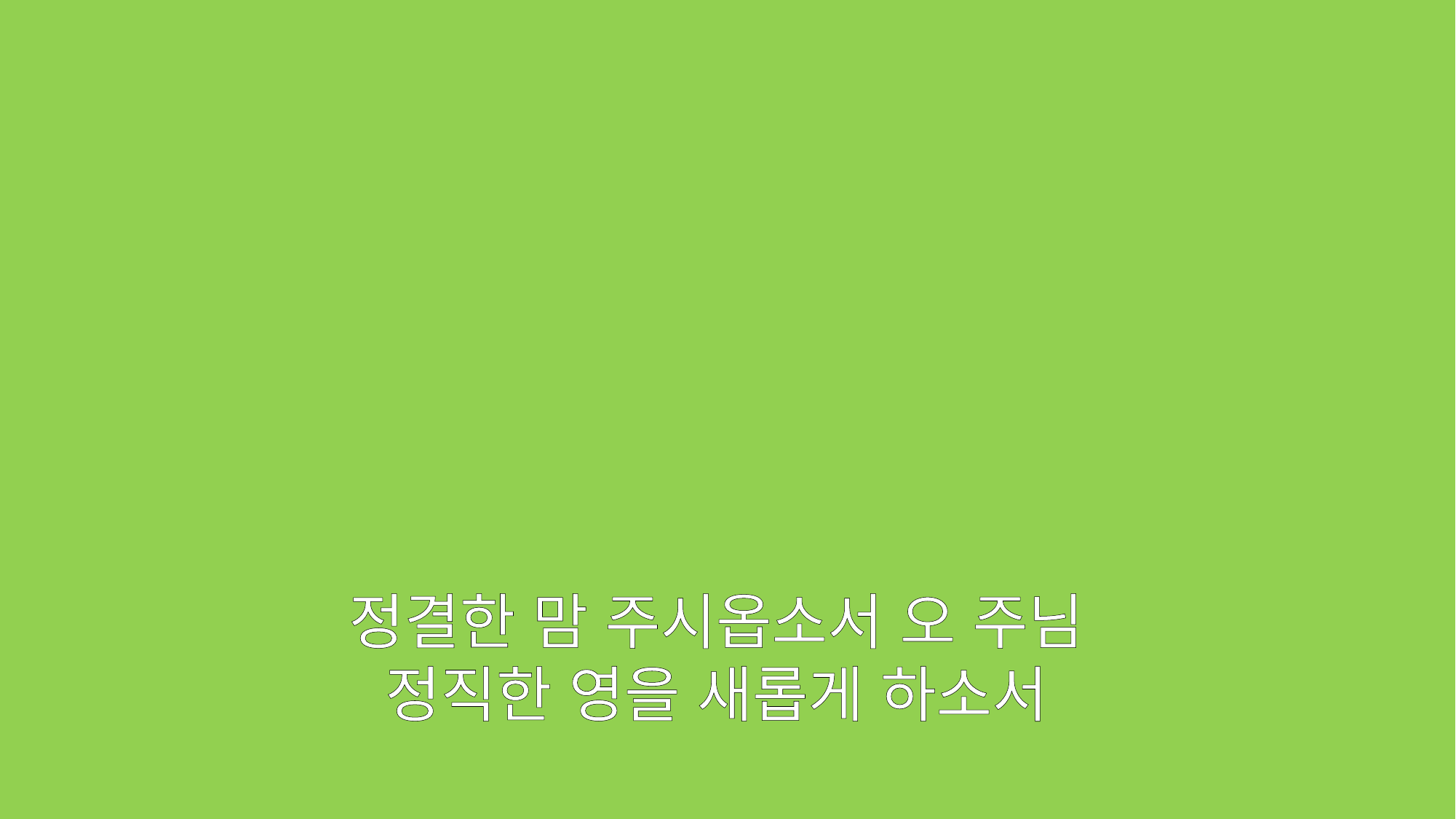

정결한 맘 주시옵소서 오 주님
정직한 영을 새롭게 하소서